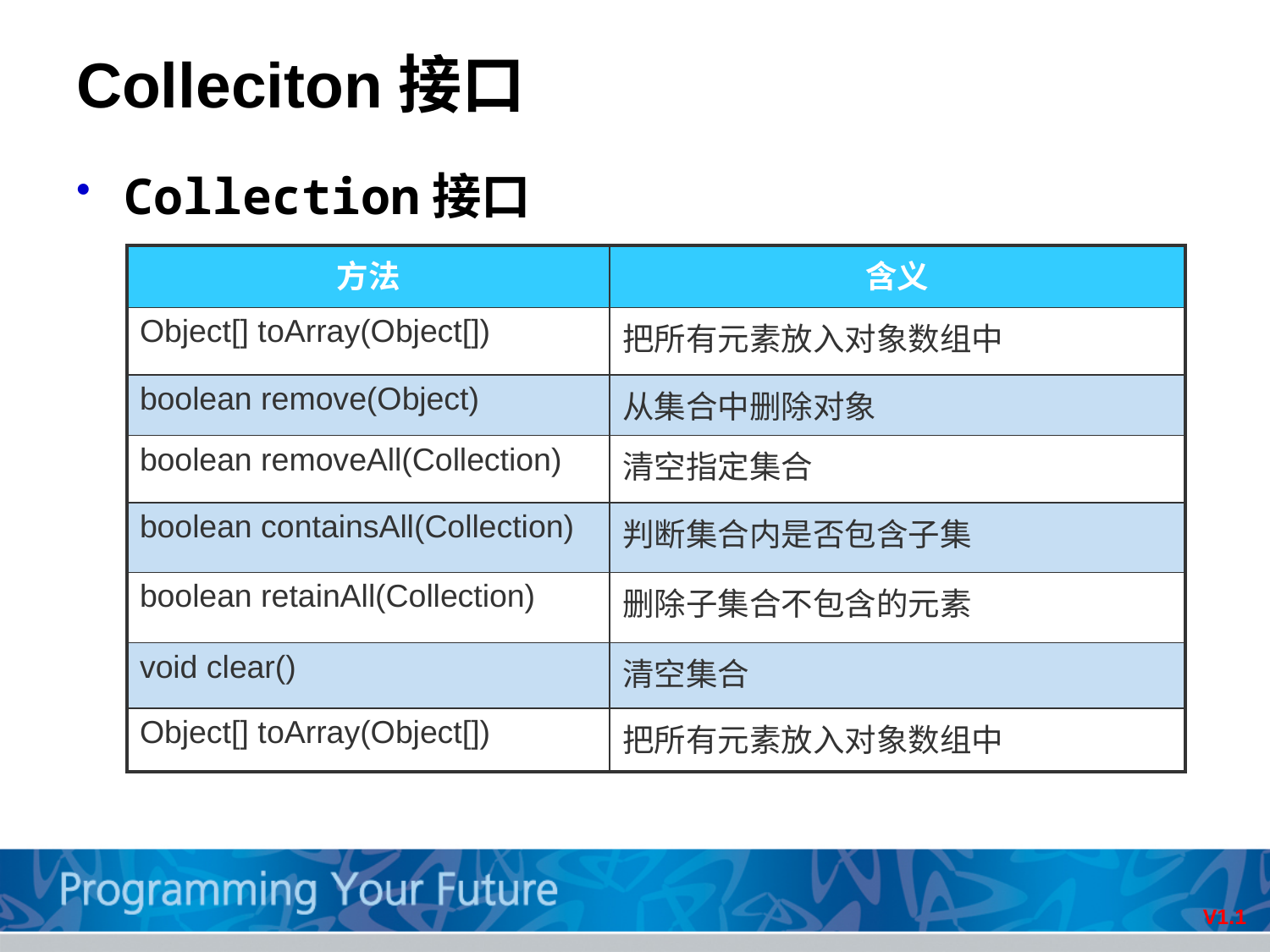

# Colleciton接口
Collection接口
| 方法 | 含义 |
| --- | --- |
| Object[] toArray(Object[]) | 把所有元素放入对象数组中 |
| boolean remove(Object) | 从集合中删除对象 |
| boolean removeAll(Collection) | 清空指定集合 |
| boolean containsAll(Collection) | 判断集合内是否包含子集 |
| boolean retainAll(Collection) | 删除子集合不包含的元素 |
| void clear() | 清空集合 |
| Object[] toArray(Object[]) | 把所有元素放入对象数组中 |